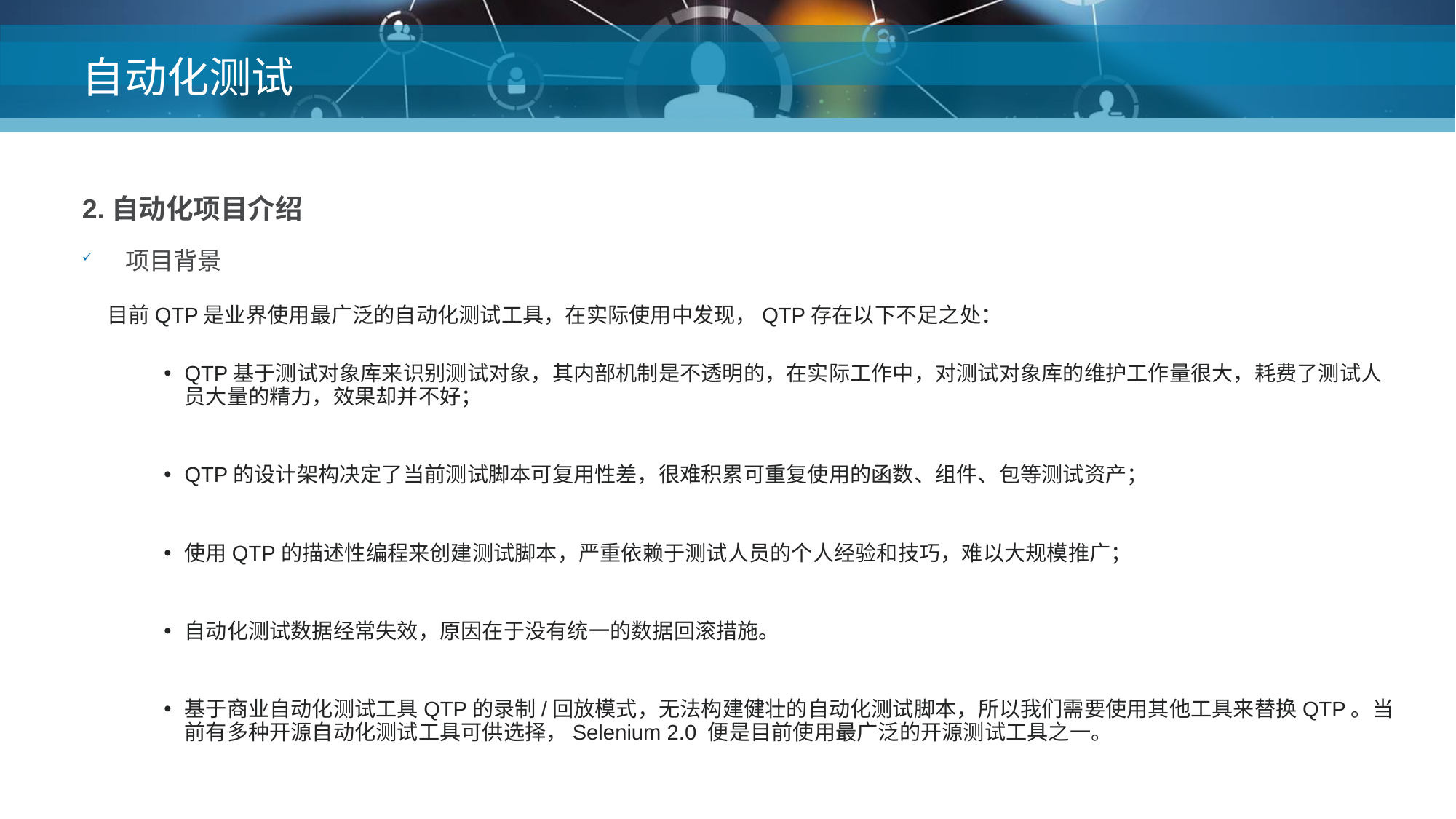

# 自动化测试
2.自动化项目介绍
项目背景
   目前QTP是业界使用最广泛的自动化测试工具，在实际使用中发现，QTP存在以下不足之处：

QTP基于测试对象库来识别测试对象，其内部机制是不透明的，在实际工作中，对测试对象库的维护工作量很大，耗费了测试人员大量的精力，效果却并不好；

QTP的设计架构决定了当前测试脚本可复用性差，很难积累可重复使用的函数、组件、包等测试资产；

使用QTP的描述性编程来创建测试脚本，严重依赖于测试人员的个人经验和技巧，难以大规模推广；

自动化测试数据经常失效，原因在于没有统一的数据回滚措施。

基于商业自动化测试工具QTP的录制/回放模式，无法构建健壮的自动化测试脚本，所以我们需要使用其他工具来替换QTP。当前有多种开源自动化测试工具可供选择，Selenium 2.0 便是目前使用最广泛的开源测试工具之一。